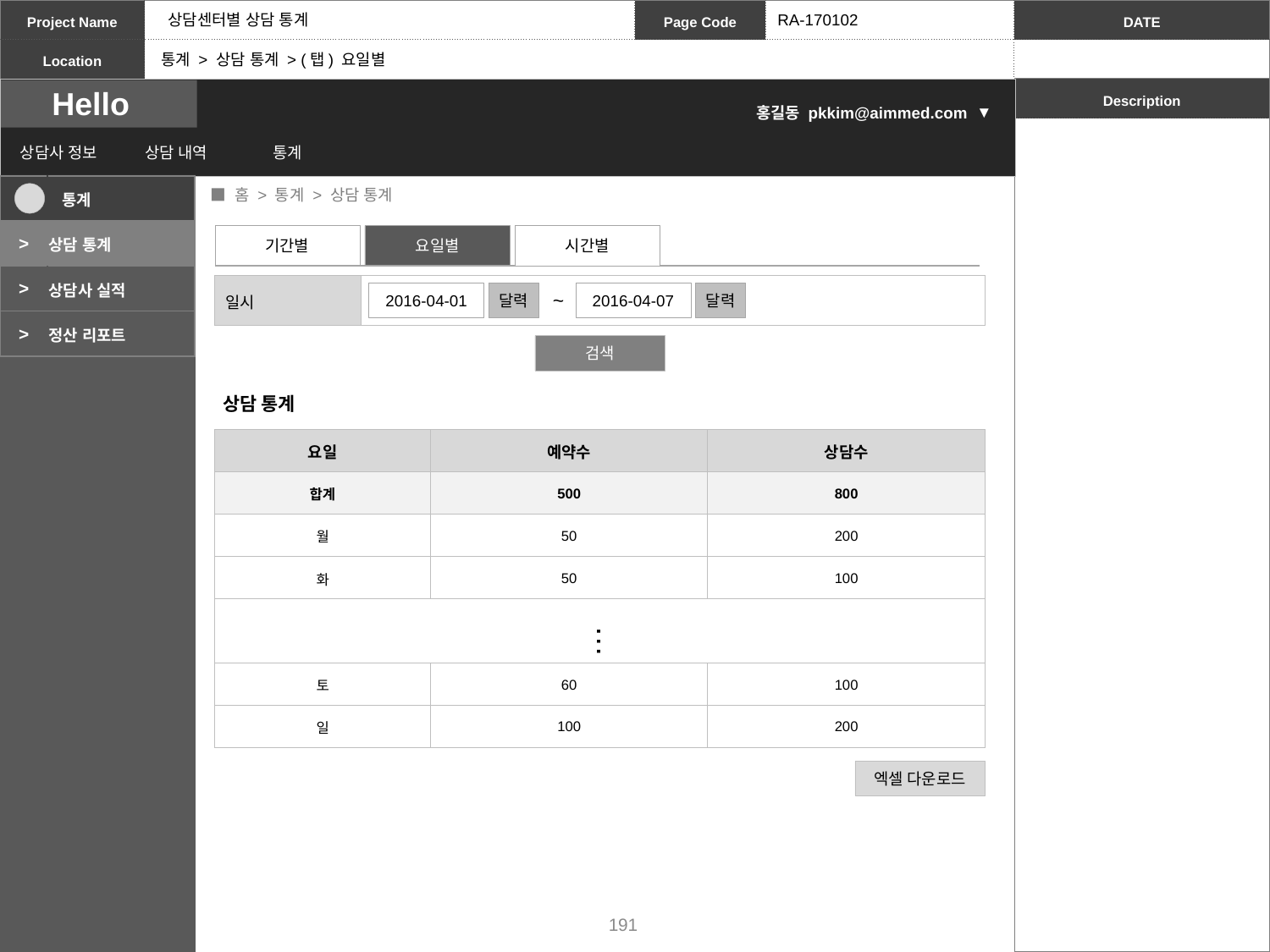

상담센터별 상담 통계
RA-170102
통계 > 상담 통계 > (탭) 요일별
   ■ 홈 > 통계 > 상담 통계

|  | 통계 |
| --- | --- |
| > | 상담 통계 |
| > | 상담사 실적 |
| > | 정산 리포트 |

기간별
요일별
시간별
| 일시 |  |
| --- | --- |
~
2016-04-01
달력
2016-04-07
달력
검색
상담 통계
| 요일 | 예약수 | 상담수 |
| --- | --- | --- |
| 합계 | 500 | 800 |
| 월 | 50 | 200 |
| 화 | 50 | 100 |
|  |  |  |
| 토 | 60 | 100 |
| 일 | 100 | 200 |
…
…
엑셀 다운로드
191